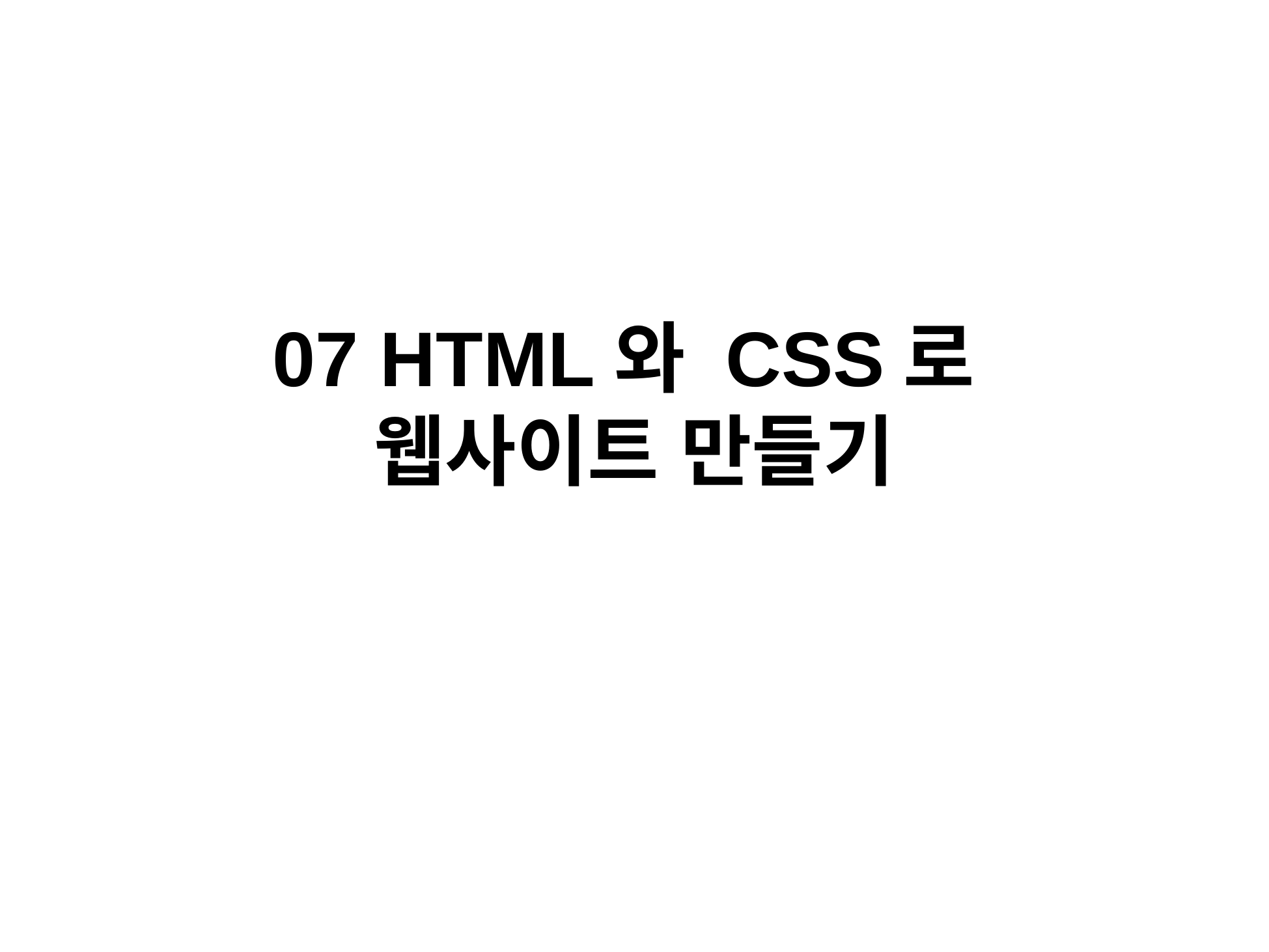

# 07 HTML와 CSS로 웹사이트 만들기

수업 후 중간과제 제출